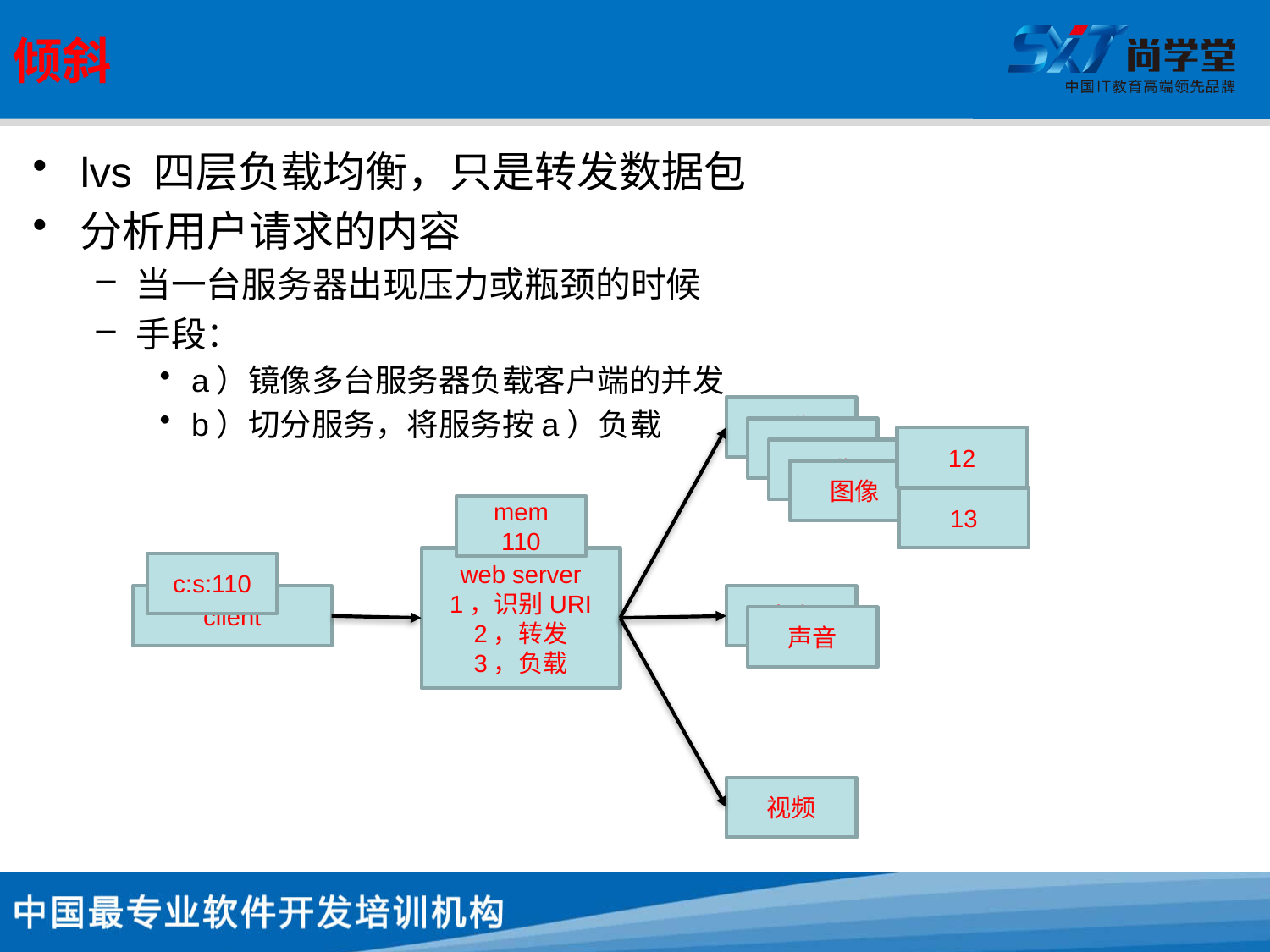

# 倾斜
lvs 四层负载均衡，只是转发数据包
分析用户请求的内容
当一台服务器出现压力或瓶颈的时候
手段：
a）镜像多台服务器负载客户端的并发
b）切分服务，将服务按a）负载
图像
图像
12
图像
图像
13
mem
110
web server
1，识别URI
2，转发
3，负载
c:s:110
client
声音
声音
视频